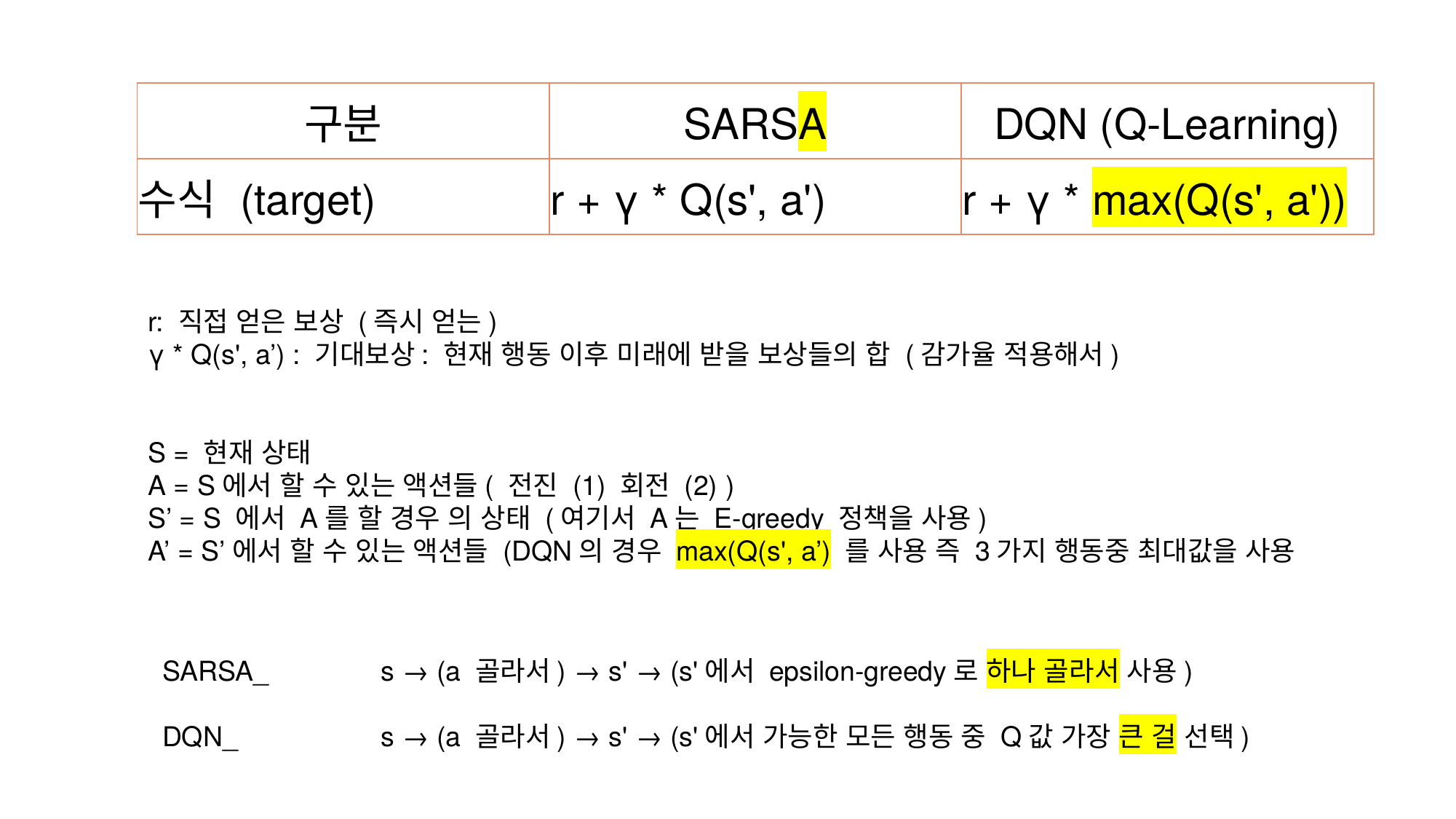

| 구분 | SARSA | DQN (Q-Learning) |
| --- | --- | --- |
| 수식 (target) | r + γ \* Q(s', a') | r + γ \* max(Q(s', a')) |

r: 직접 얻은 보상 (즉시 얻는)
γ * Q(s', a’) : 기대보상: 현재 행동 이후 미래에 받을 보상들의 합 (감가율 적용해서)

S = 현재 상태
A = S에서 할 수 있는 액션들( 전진 (1) 회전 (2) )
S’ = S 에서 A를 할 경우 의 상태 (여기서 A는 E-greedy 정책을 사용)
A’ = S’에서 할 수 있는 액션들 (DQN의 경우 max(Q(s', a’) 를 사용 즉 3가지 행동중 최대값을 사용
SARSA_  	s → (a 골라서) → s' → (s'에서 epsilon-greedy로 하나 골라서 사용)

DQN_		s → (a 골라서) → s' → (s'에서 가능한 모든 행동 중 Q값 가장 큰 걸 선택)